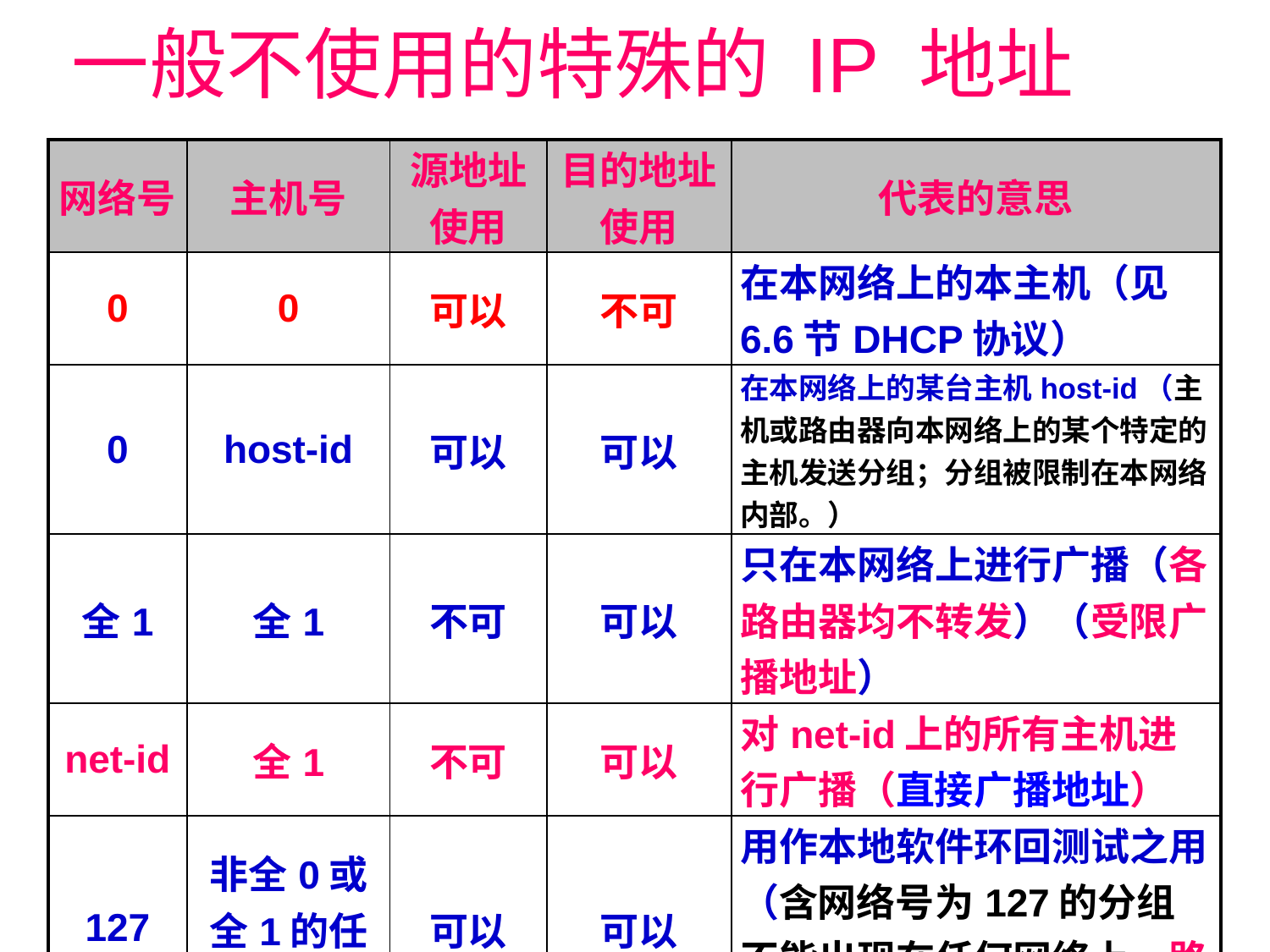

# 一般不使用的特殊的 IP 地址
| 网络号 | 主机号 | 源地址 使用 | 目的地址 使用 | 代表的意思 |
| --- | --- | --- | --- | --- |
| 0 | 0 | 可以 | 不可 | 在本网络上的本主机（见6.6节DHCP协议） |
| 0 | host-id | 可以 | 可以 | 在本网络上的某台主机host-id（主机或路由器向本网络上的某个特定的主机发送分组；分组被限制在本网络内部。） |
| 全1 | 全1 | 不可 | 可以 | 只在本网络上进行广播（各路由器均不转发）（受限广播地址） |
| net-id | 全1 | 不可 | 可以 | 对net-id上的所有主机进行广播（直接广播地址） |
| 127 | 非全0或全1的任何数 | 可以 | 可以 | 用作本地软件环回测试之用（含网络号为127的分组不能出现在任何网络上，路由器不转发） |